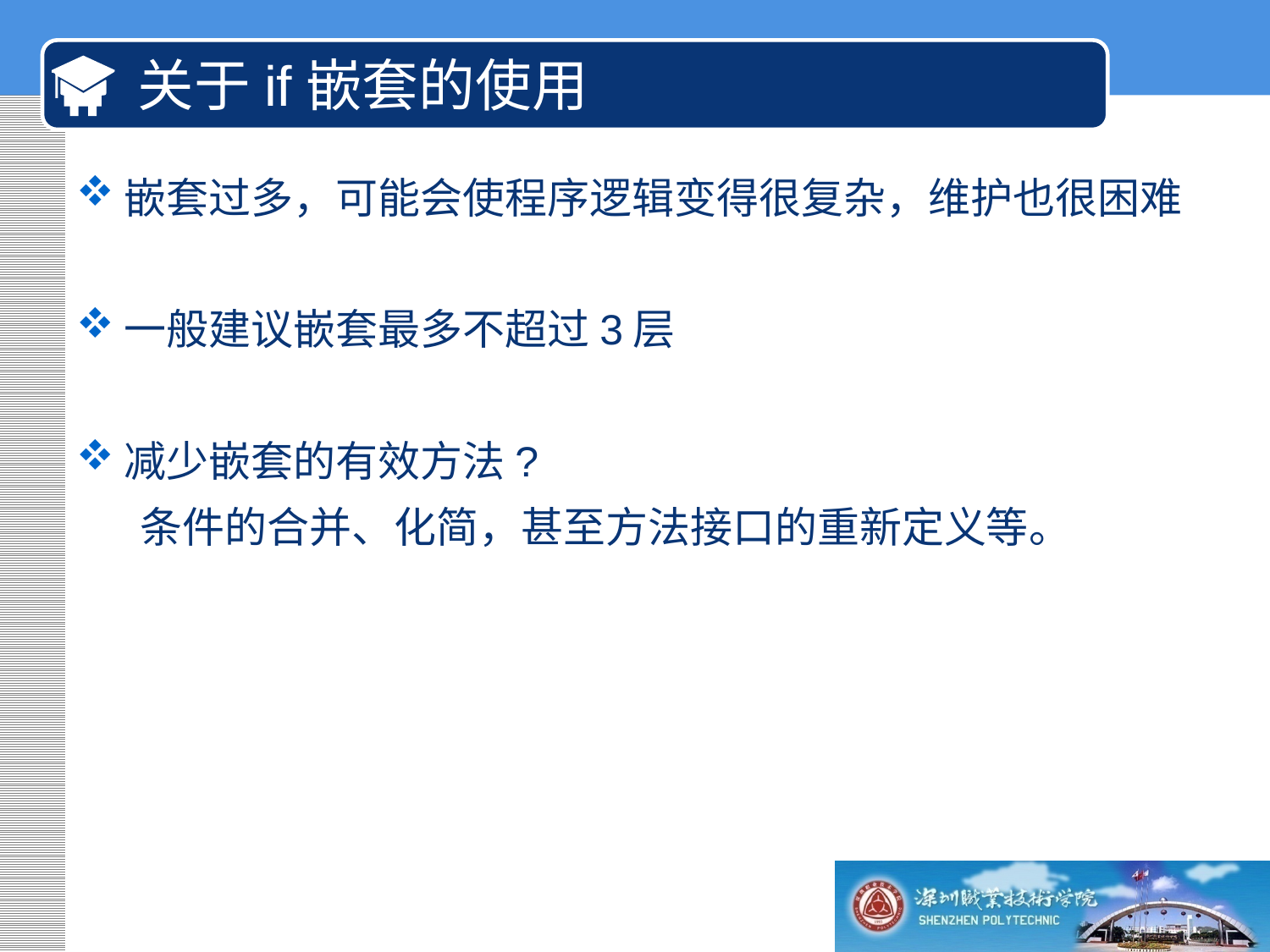

# 关于if嵌套的使用
嵌套过多，可能会使程序逻辑变得很复杂，维护也很困难

一般建议嵌套最多不超过3层

减少嵌套的有效方法?
条件的合并、化简，甚至方法接口的重新定义等。